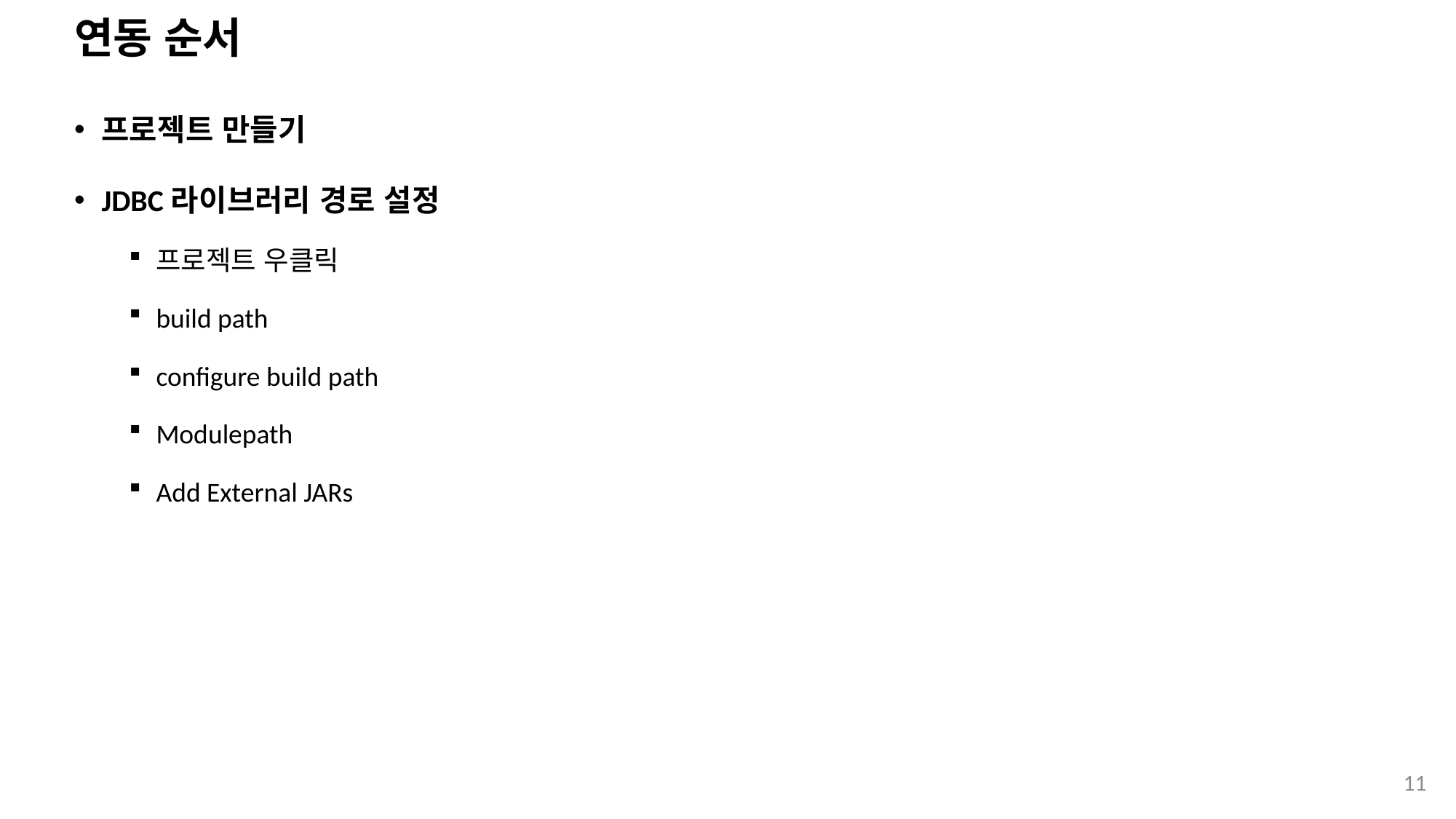

# 연동 순서
프로젝트 만들기
JDBC라이브러리 경로 설정
프로젝트 우클릭
build path
configure build path
Modulepath
Add External JARs

11